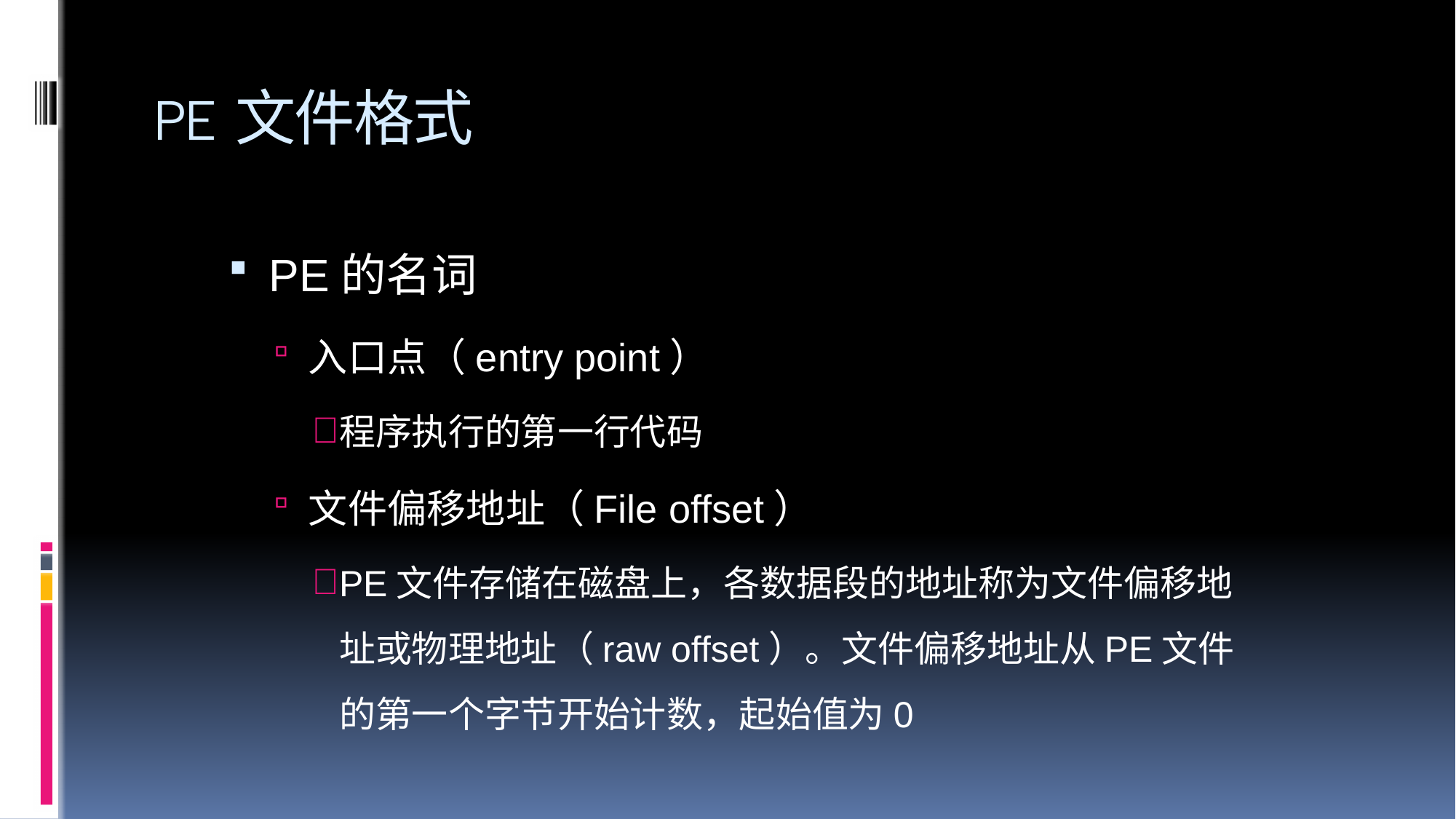

# PE文件格式
PE的名词
入口点（entry point）
程序执行的第一行代码
文件偏移地址（File offset）
PE文件存储在磁盘上，各数据段的地址称为文件偏移地址或物理地址（raw offset）。文件偏移地址从PE文件的第一个字节开始计数，起始值为0